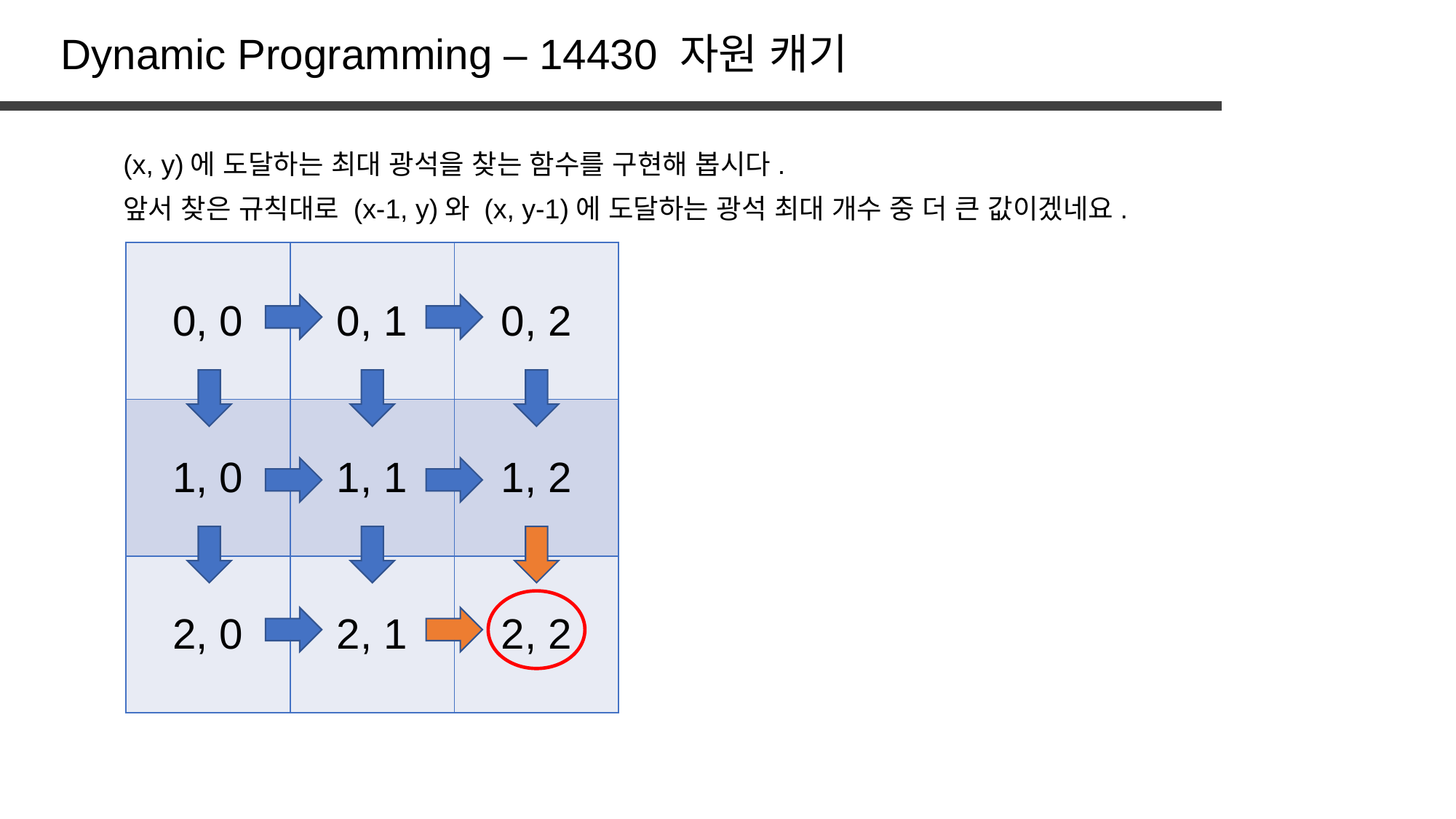

Dynamic Programming – 14430 자원 캐기
(x, y)에 도달하는 최대 광석을 찾는 함수를 구현해 봅시다.
앞서 찾은 규칙대로 (x-1, y)와 (x, y-1)에 도달하는 광석 최대 개수 중 더 큰 값이겠네요.
| 0, 0 | 0, 1 | 0, 2 |
| --- | --- | --- |
| 1, 0 | 1, 1 | 1, 2 |
| 2, 0 | 2, 1 | 2, 2 |